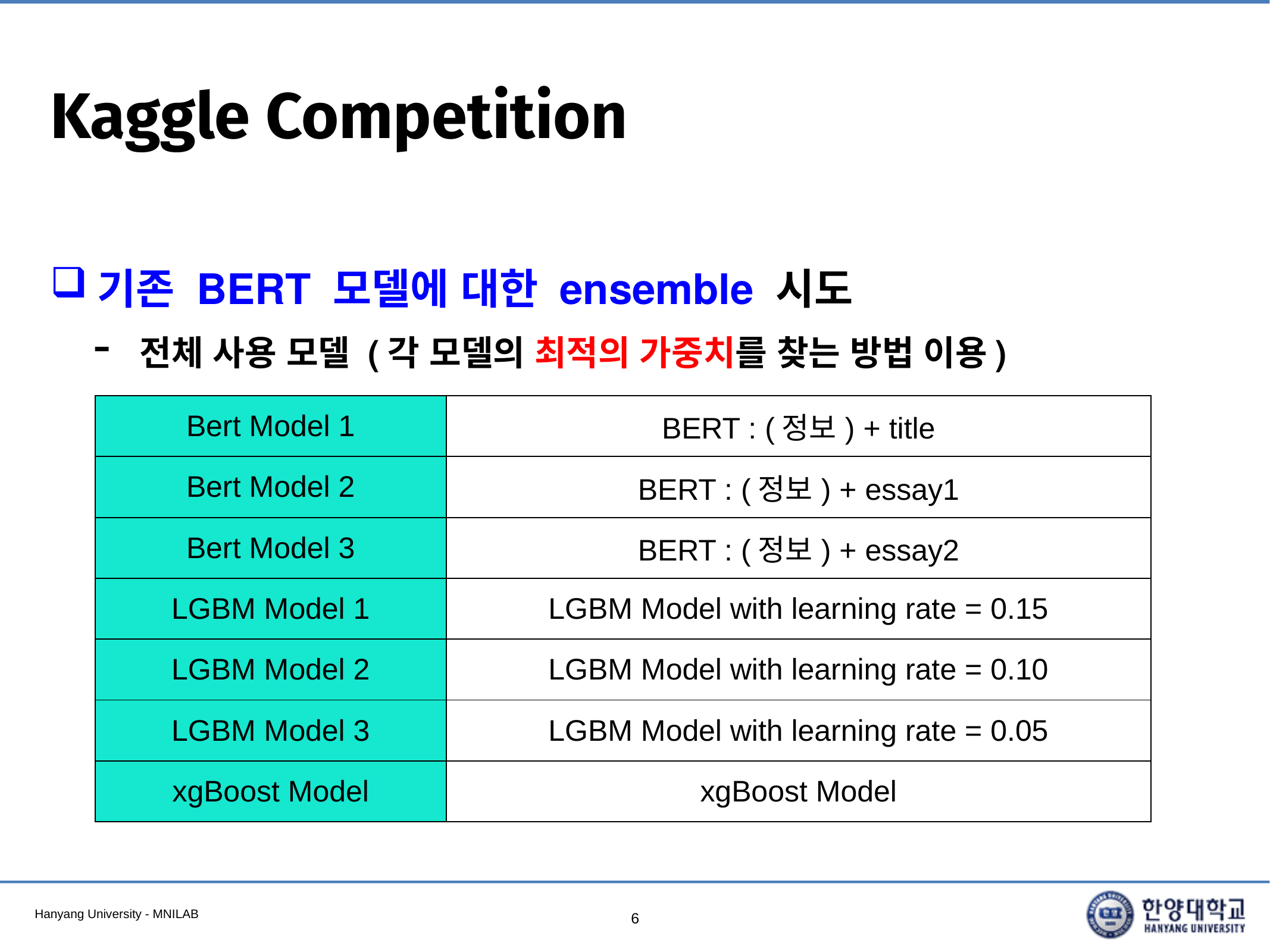

# Kaggle Competition
기존 BERT 모델에 대한 ensemble 시도
전체 사용 모델 (각 모델의 최적의 가중치를 찾는 방법 이용)
| Bert Model 1 | BERT : (정보) + title |
| --- | --- |
| Bert Model 2 | BERT : (정보) + essay1 |
| Bert Model 3 | BERT : (정보) + essay2 |
| LGBM Model 1 | LGBM Model with learning rate = 0.15 |
| LGBM Model 2 | LGBM Model with learning rate = 0.10 |
| LGBM Model 3 | LGBM Model with learning rate = 0.05 |
| xgBoost Model | xgBoost Model |
6